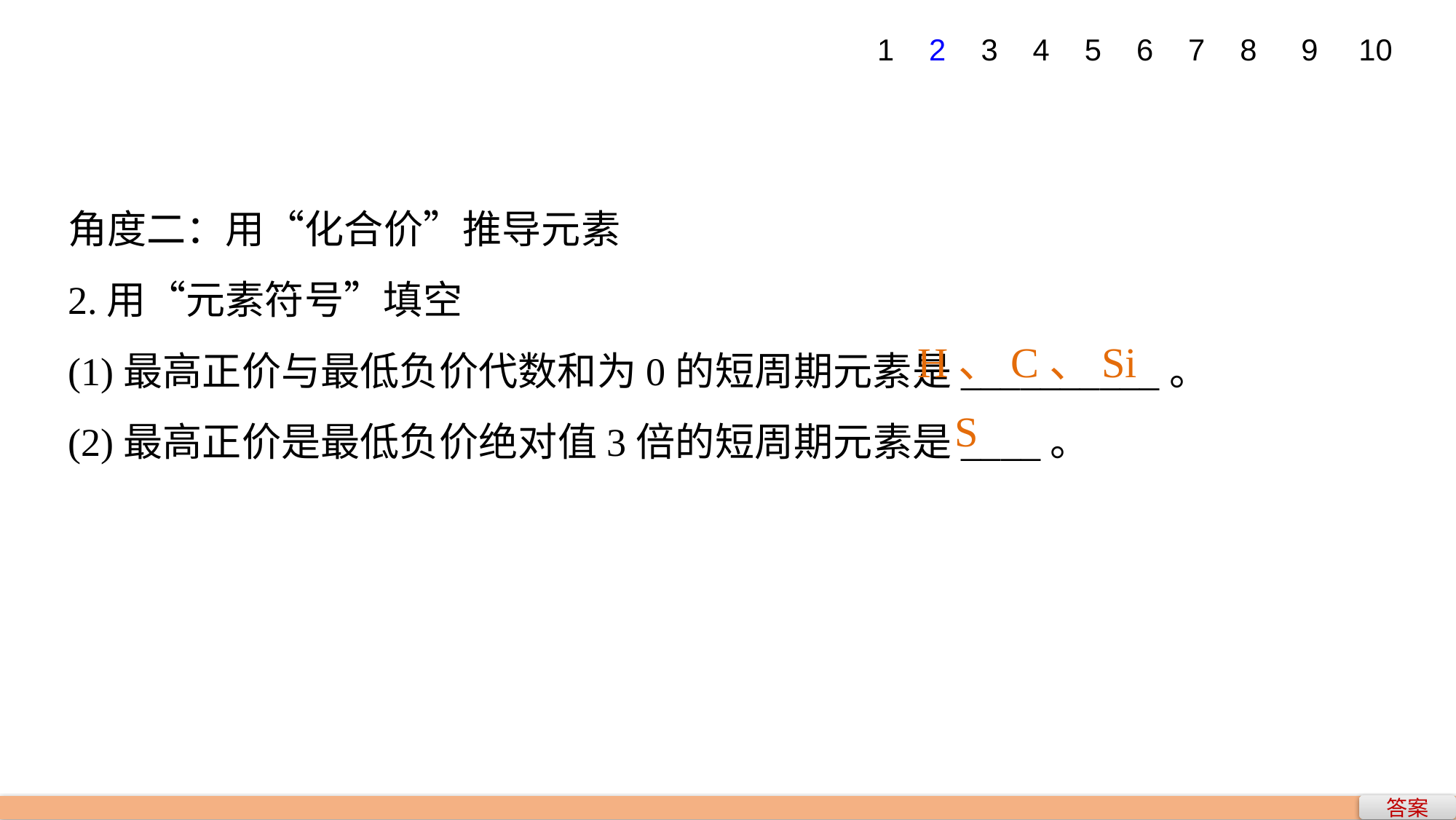

1
2
3
4
5
6
7
8
9
10
角度二：用“化合价”推导元素
2.用“元素符号”填空
(1)最高正价与最低负价代数和为0的短周期元素是__________。
(2)最高正价是最低负价绝对值3倍的短周期元素是____。
H、C、Si
S
答案